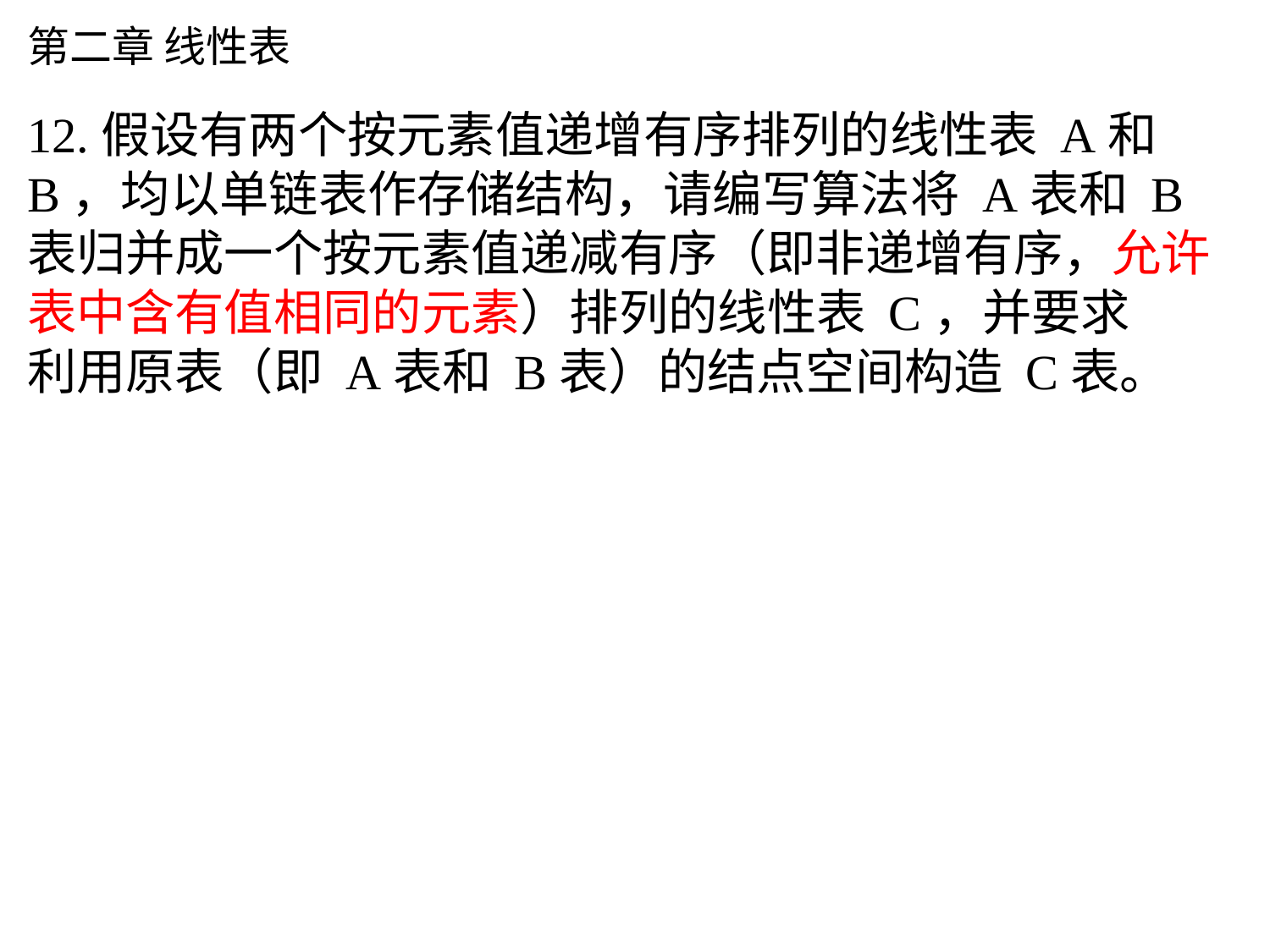

# 第二章 线性表
12.假设有两个按元素值递增有序排列的线性表 A和 B，均以单链表作存储结构，请编写算法将 A表和 B
表归并成一个按元素值递减有序（即非递增有序，允许表中含有值相同的元素）排列的线性表 C，并要求
利用原表（即 A表和 B表）的结点空间构造 C表。

思路：以A为存放表，遍历A和B，对比每一对节点，将每次值较小的节点插入到表A的表头。